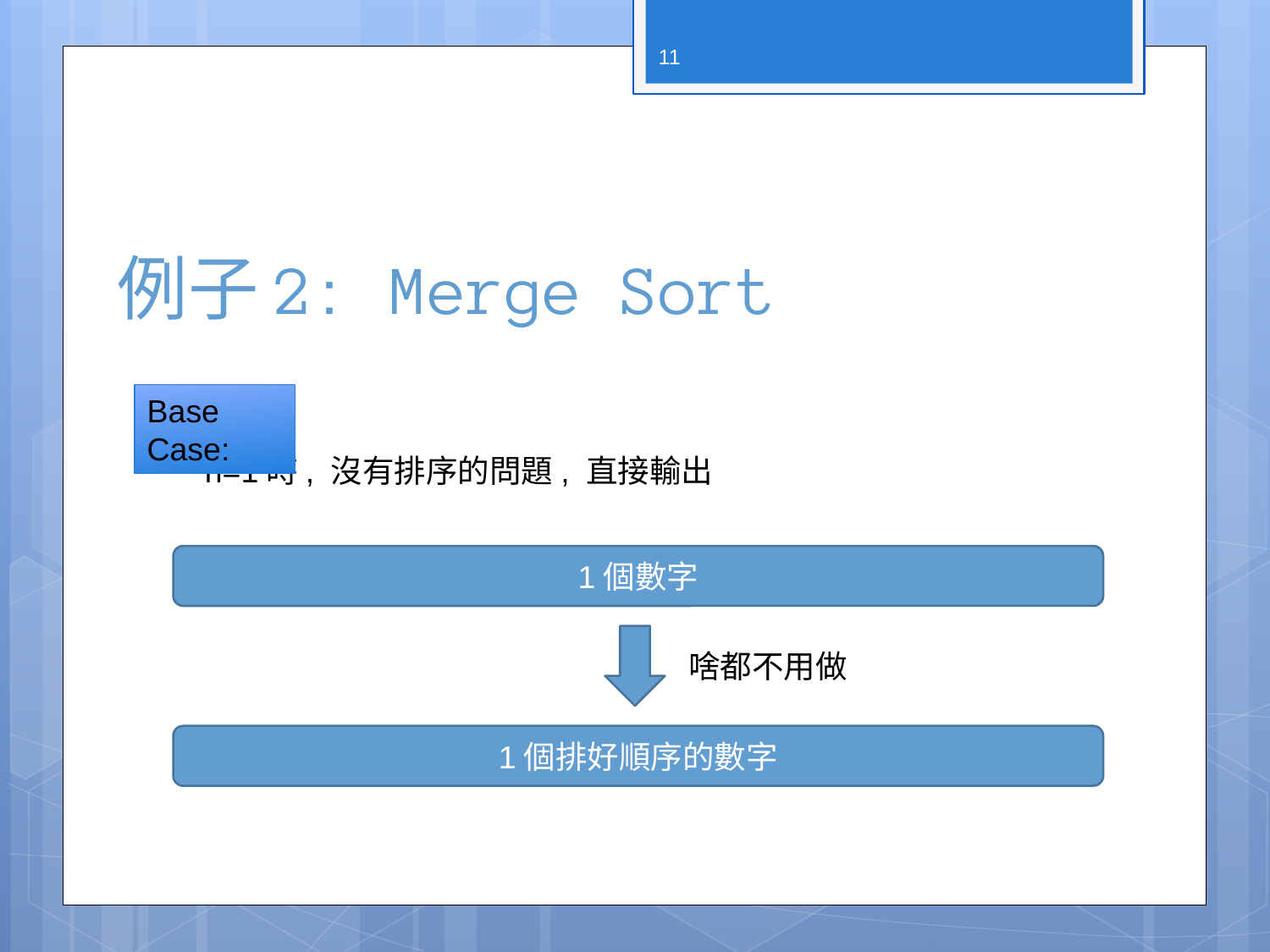

11
# 例子2: Merge Sort
Base Case:
n=1時, 沒有排序的問題, 直接輸出
1個數字

啥都不用做
1個排好順序的數字